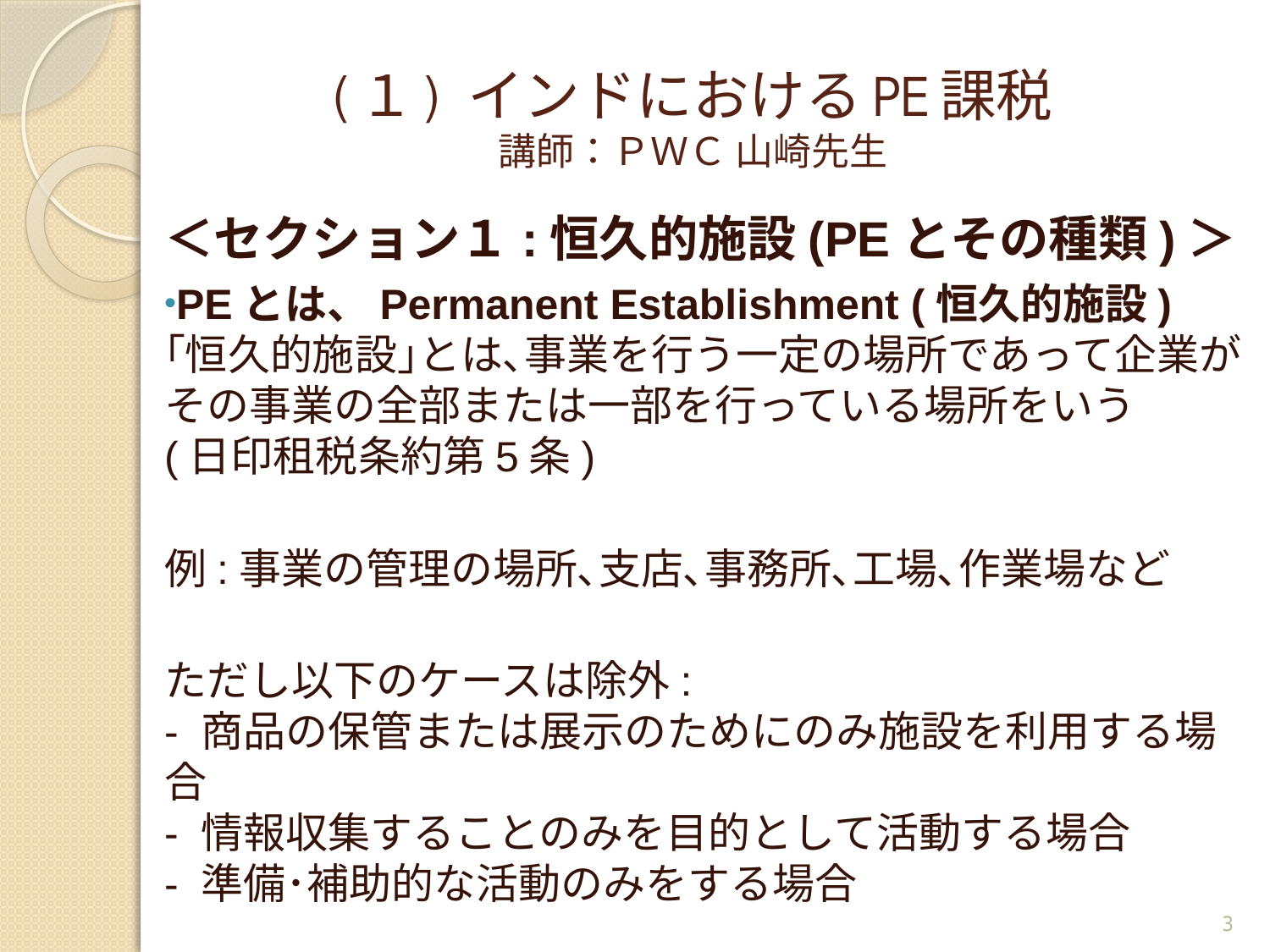

# (１) インドにおけるPE課税 講師：ＰＷＣ 山崎先生
＜セクション１:恒久的施設(PEとその種類)＞
PEとは、Permanent Establishment (恒久的施設)
｢恒久的施設｣とは､事業を行う一定の場所であって企業がその事業の全部または一部を行っている場所をいう
(日印租税条約第5条)
例:事業の管理の場所､支店､事務所､工場､作業場など
ただし以下のケースは除外:
- 商品の保管または展示のためにのみ施設を利用する場合
- 情報収集することのみを目的として活動する場合
- 準備･補助的な活動のみをする場合
3